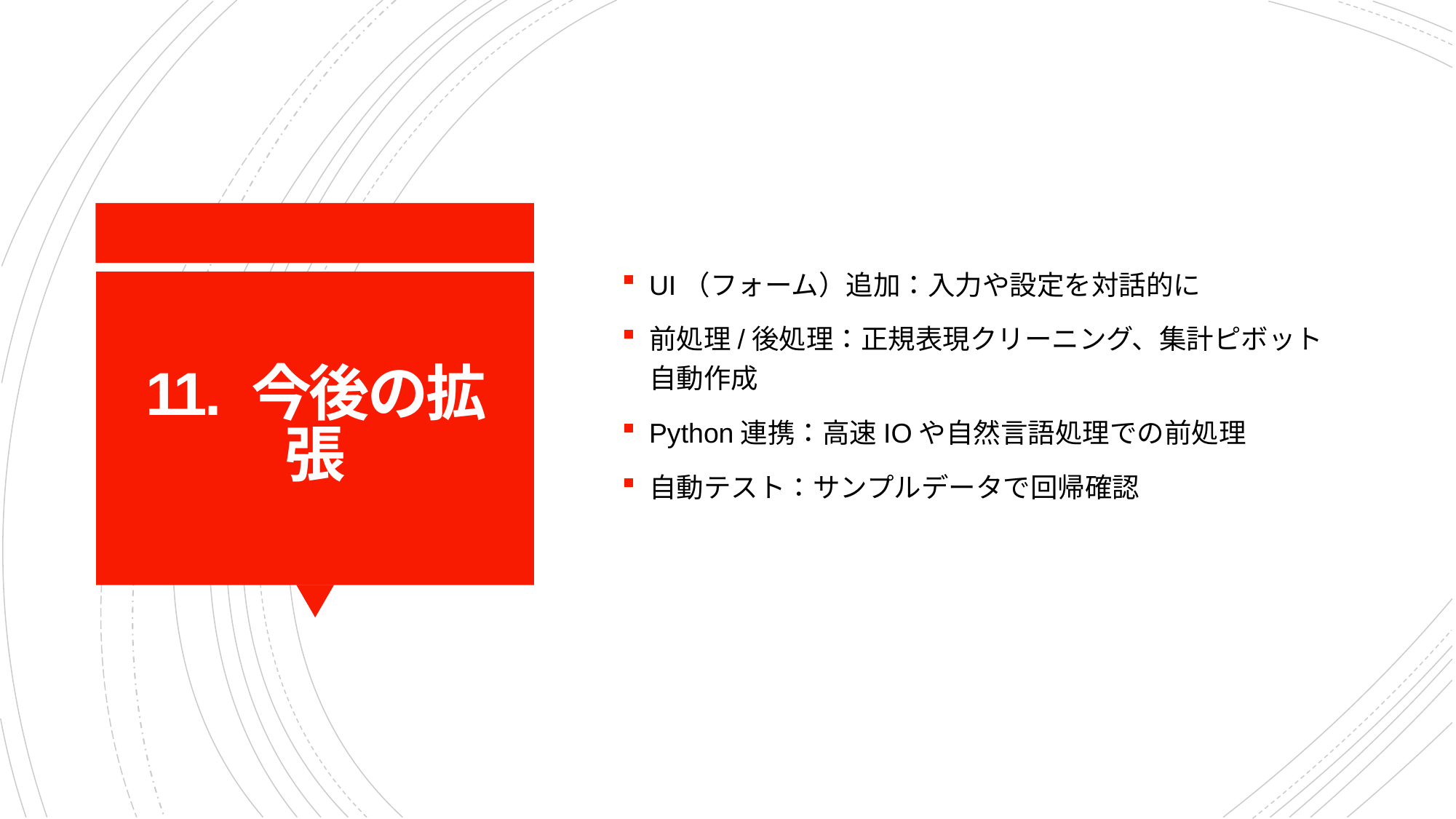

UI（フォーム）追加：入力や設定を対話的に
前処理/後処理：正規表現クリーニング、集計ピボット自動作成
Python連携：高速IOや自然言語処理での前処理
自動テスト：サンプルデータで回帰確認

# 11. 今後の拡張